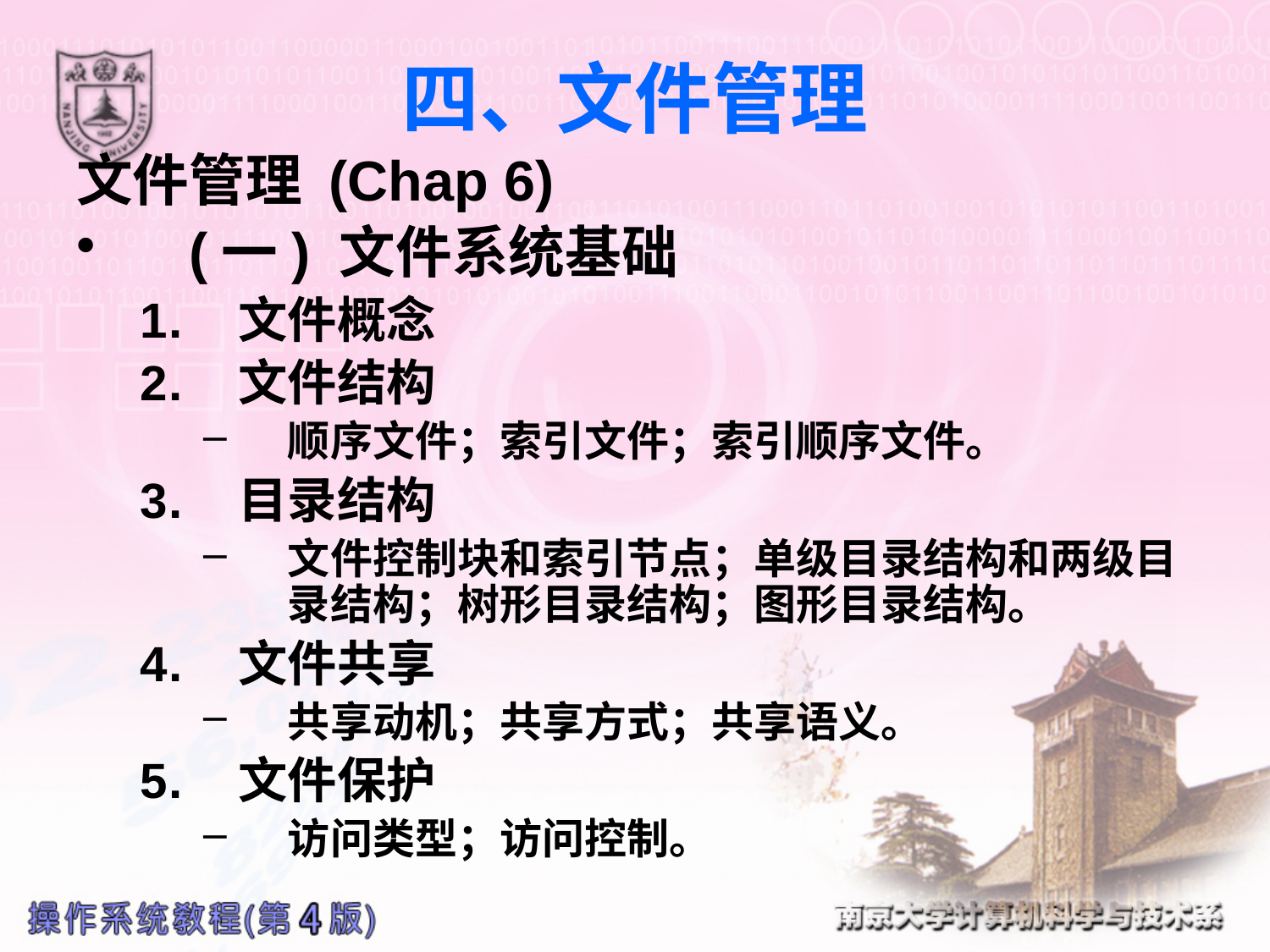

# 四、文件管理
文件管理 (Chap 6)
(一) 文件系统基础
文件概念
文件结构
顺序文件；索引文件；索引顺序文件。
目录结构
文件控制块和索引节点；单级目录结构和两级目录结构；树形目录结构；图形目录结构。
文件共享
共享动机；共享方式；共享语义。
文件保护
访问类型；访问控制。